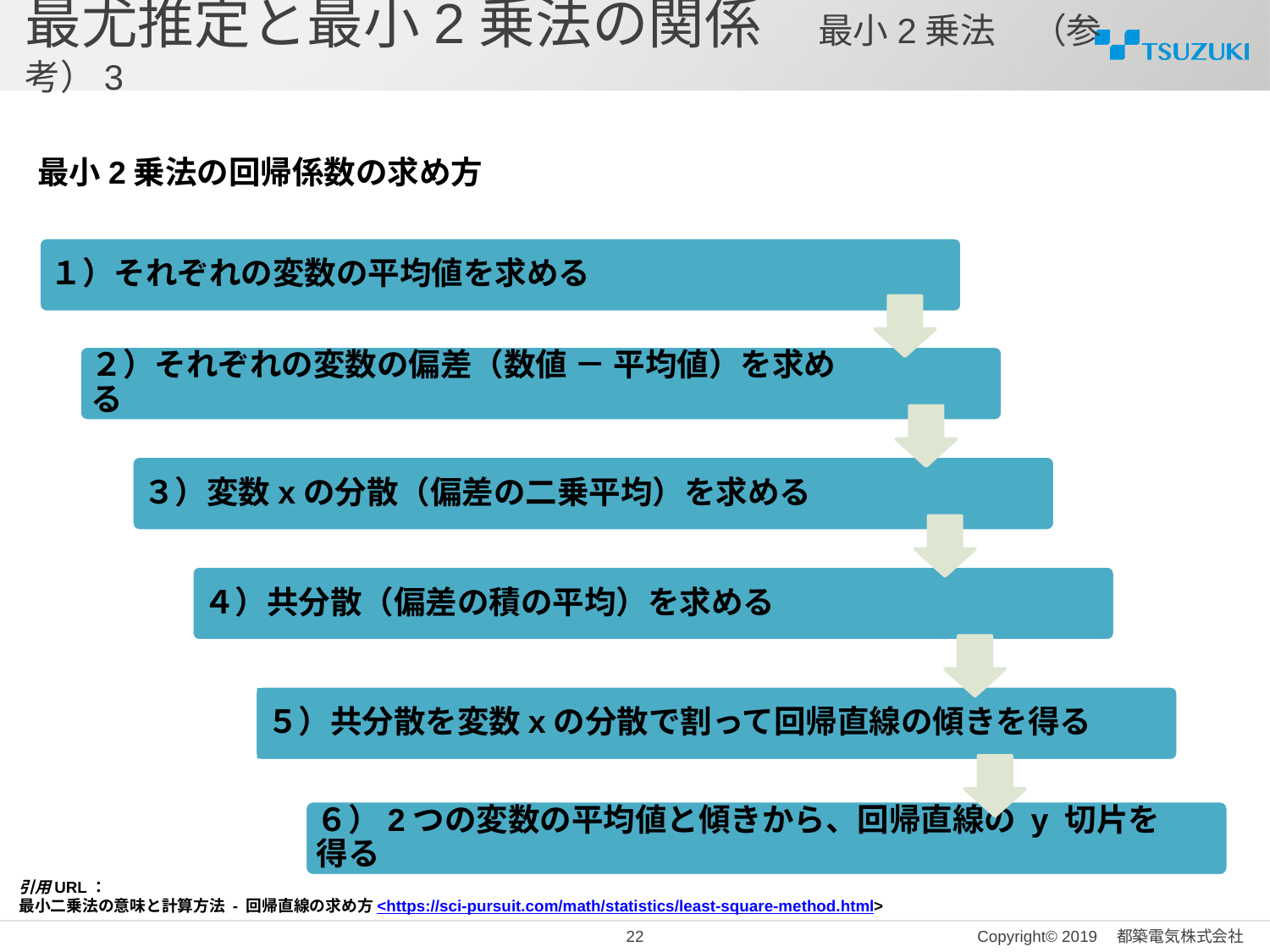

# 最尤推定と最小2乗法の関係　最小2乗法　（参考）3
最小2乗法の回帰係数の求め方

１）それぞれの変数の平均値を求める

２）それぞれの変数の偏差（数値 － 平均値）を求める

３）変数xの分散（偏差の二乗平均）を求める

４）共分散（偏差の積の平均）を求める

５）共分散を変数xの分散で割って回帰直線の傾きを得る

６）2つの変数の平均値と傾きから、回帰直線の y 切片を得る
引用URL：
最小二乗法の意味と計算方法 - 回帰直線の求め方<https://sci-pursuit.com/math/statistics/least-square-method.html>
22
Copyright© 2019　都築電気株式会社